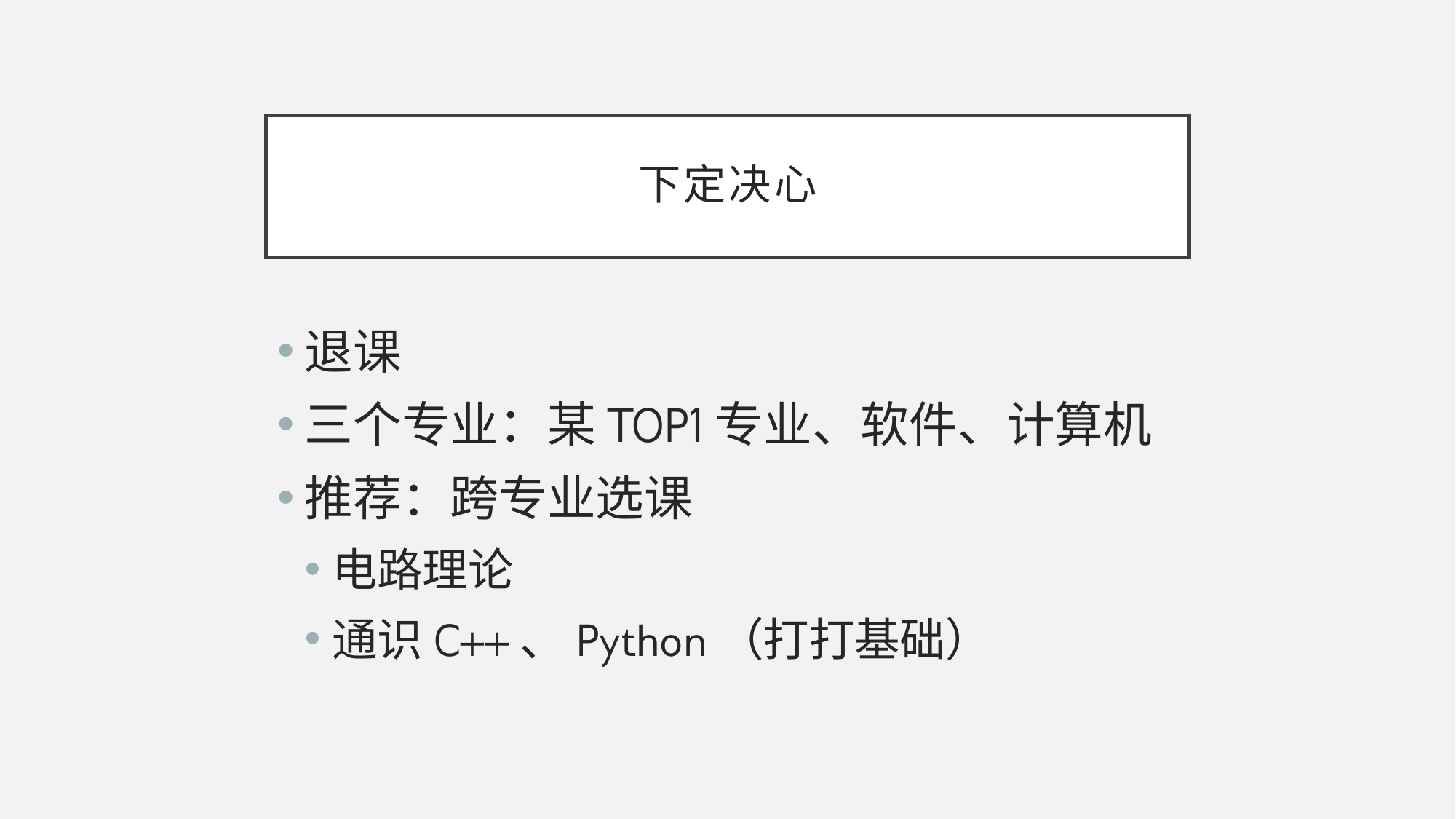

# 下定决心
退课
三个专业：某TOP1专业、软件、计算机
推荐：跨专业选课
电路理论
通识C++、Python（打打基础）